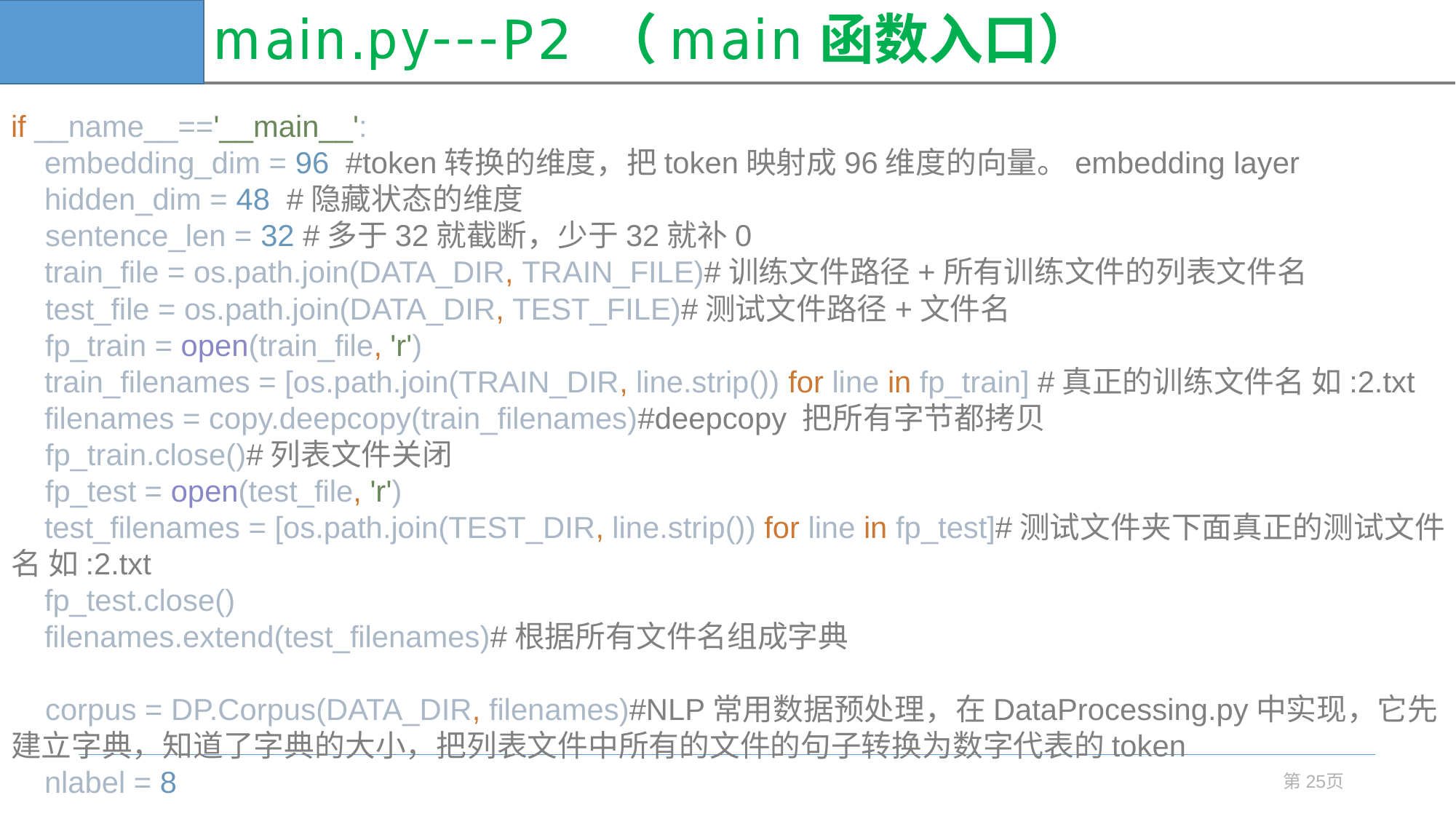

# main.py---P2 （main函数入口）
if __name__=='__main__':
    embedding_dim = 96  #token转换的维度，把token映射成96维度的向量。embedding layer
    hidden_dim = 48  #隐藏状态的维度
    sentence_len = 32 #多于32就截断，少于32就补0
    train_file = os.path.join(DATA_DIR, TRAIN_FILE)#训练文件路径+所有训练文件的列表文件名
    test_file = os.path.join(DATA_DIR, TEST_FILE)#测试文件路径+文件名
    fp_train = open(train_file, 'r')
    train_filenames = [os.path.join(TRAIN_DIR, line.strip()) for line in fp_train] #真正的训练文件名 如:2.txt
    filenames = copy.deepcopy(train_filenames)#deepcopy 把所有字节都拷贝
    fp_train.close()#列表文件关闭
    fp_test = open(test_file, 'r')
    test_filenames = [os.path.join(TEST_DIR, line.strip()) for line in fp_test]#测试文件夹下面真正的测试文件名 如:2.txt
    fp_test.close()
    filenames.extend(test_filenames)#根据所有文件名组成字典
    corpus = DP.Corpus(DATA_DIR, filenames)#NLP常用数据预处理，在DataProcessing.py中实现，它先建立字典，知道了字典的大小，把列表文件中所有的文件的句子转换为数字代表的token
    nlabel = 8
第25页